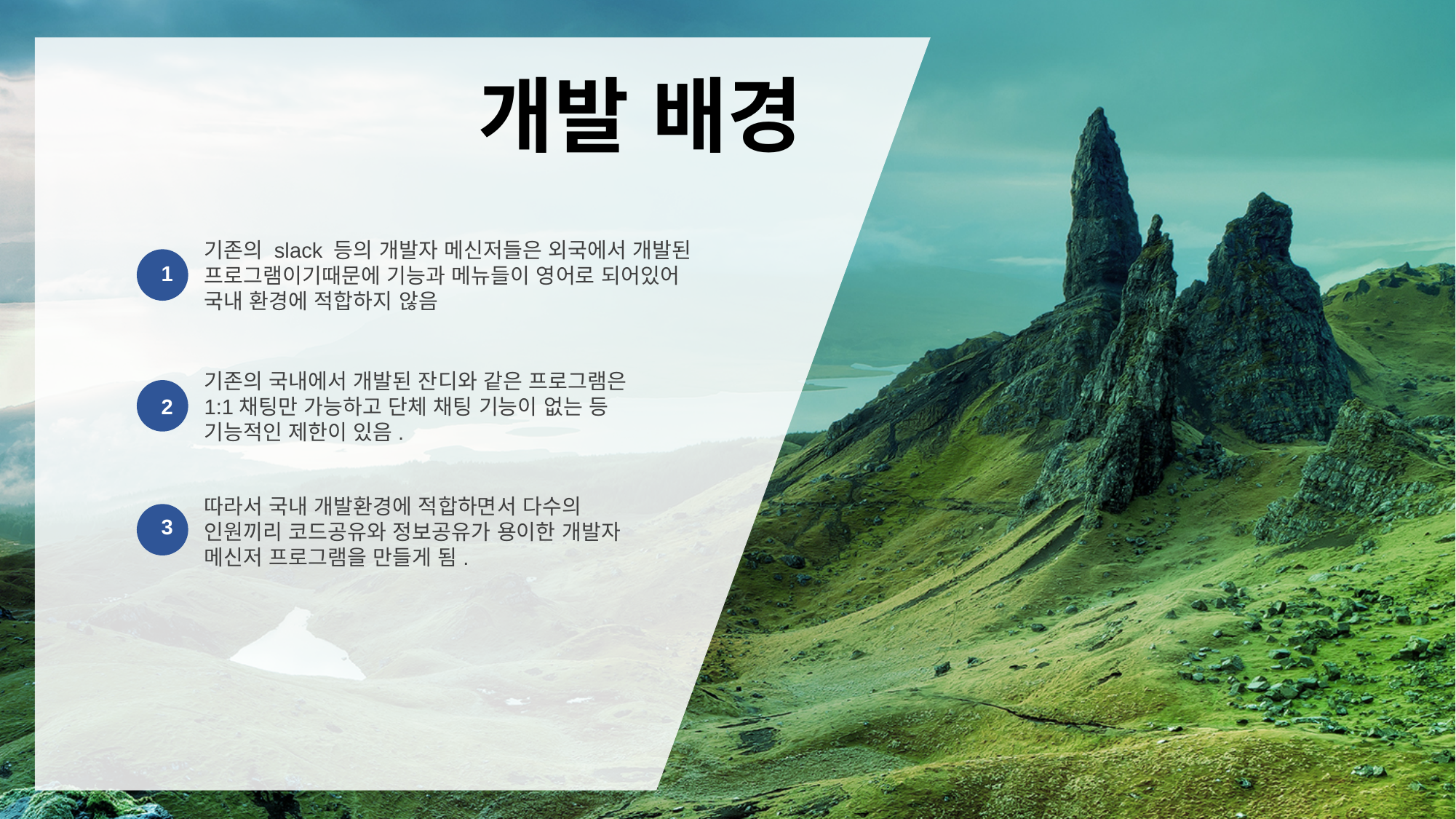

개발 배경
기존의 slack 등의 개발자 메신저들은 외국에서 개발된 프로그램이기때문에 기능과 메뉴들이 영어로 되어있어 국내 환경에 적합하지 않음

1
기존의 국내에서 개발된 잔디와 같은 프로그램은 1:1채팅만 가능하고 단체 채팅 기능이 없는 등 기능적인 제한이 있음.

2
따라서 국내 개발환경에 적합하면서 다수의 인원끼리 코드공유와 정보공유가 용이한 개발자 메신저 프로그램을 만들게 됨.

3